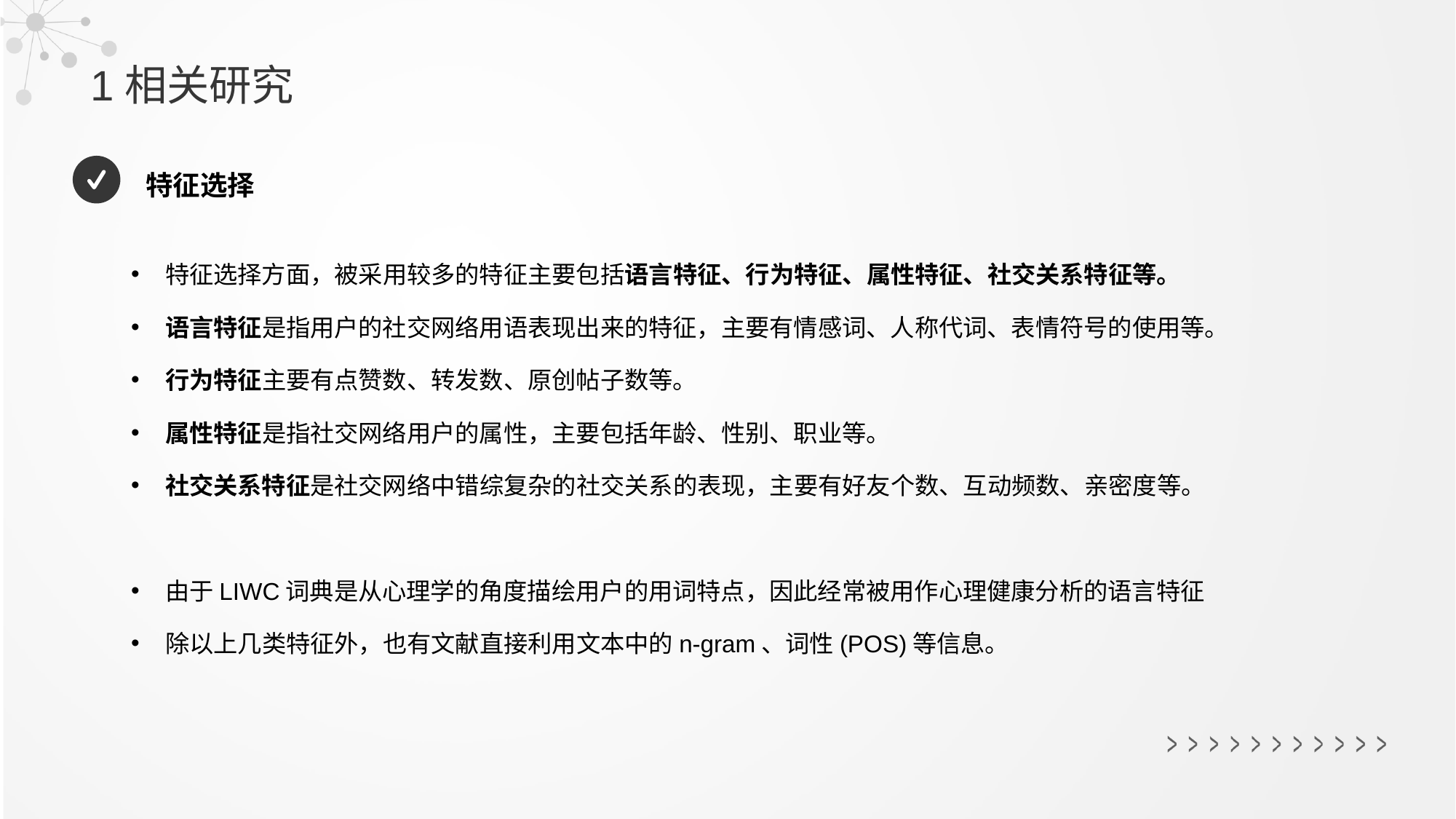

1相关研究
特征选择

特征选择方面，被采用较多的特征主要包括语言特征、行为特征、属性特征、社交关系特征等。
语言特征是指用户的社交网络用语表现出来的特征，主要有情感词、人称代词、表情符号的使用等。
行为特征主要有点赞数、转发数、原创帖子数等。
属性特征是指社交网络用户的属性，主要包括年龄、性别、职业等。
社交关系特征是社交网络中错综复杂的社交关系的表现，主要有好友个数、互动频数、亲密度等。

由于LIWC词典是从心理学的角度描绘用户的用词特点，因此经常被用作心理健康分析的语言特征
除以上几类特征外，也有文献直接利用文本中的n-gram、词性(POS)等信息。